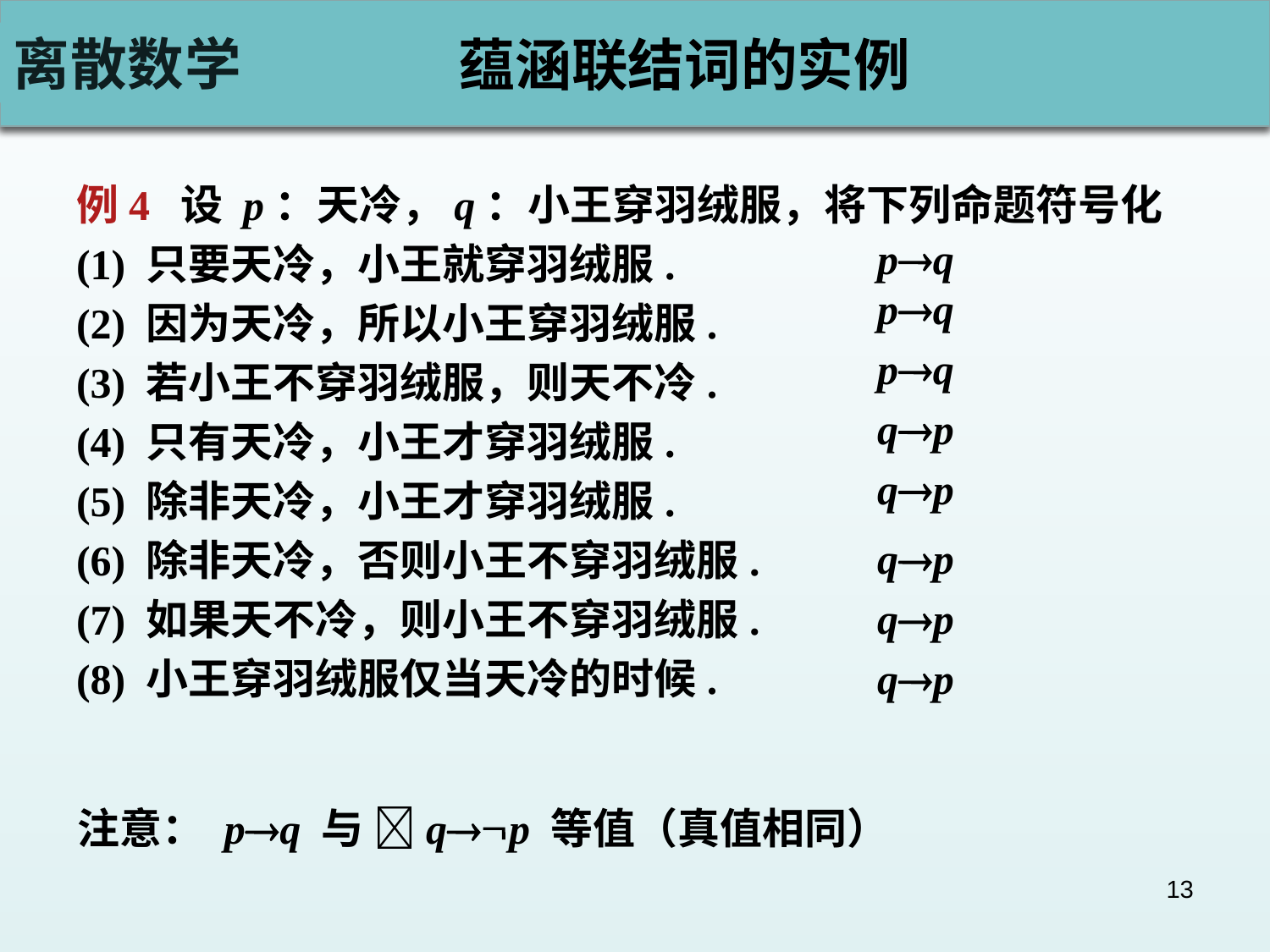

# 蕴涵联结词的实例
例4  设 p：天冷，q：小王穿羽绒服，将下列命题符号化
(1) 只要天冷，小王就穿羽绒服.
(2) 因为天冷，所以小王穿羽绒服.
(3) 若小王不穿羽绒服，则天不冷.
(4) 只有天冷，小王才穿羽绒服.
(5) 除非天冷，小王才穿羽绒服.
(6) 除非天冷，否则小王不穿羽绒服.
(7) 如果天不冷，则小王不穿羽绒服.
(8) 小王穿羽绒服仅当天冷的时候.
p→q
p→q
p→q
q→p
q→p
q→p
q→p
q→p
注意： p→q 与 ¬q→¬p 等值（真值相同）
13